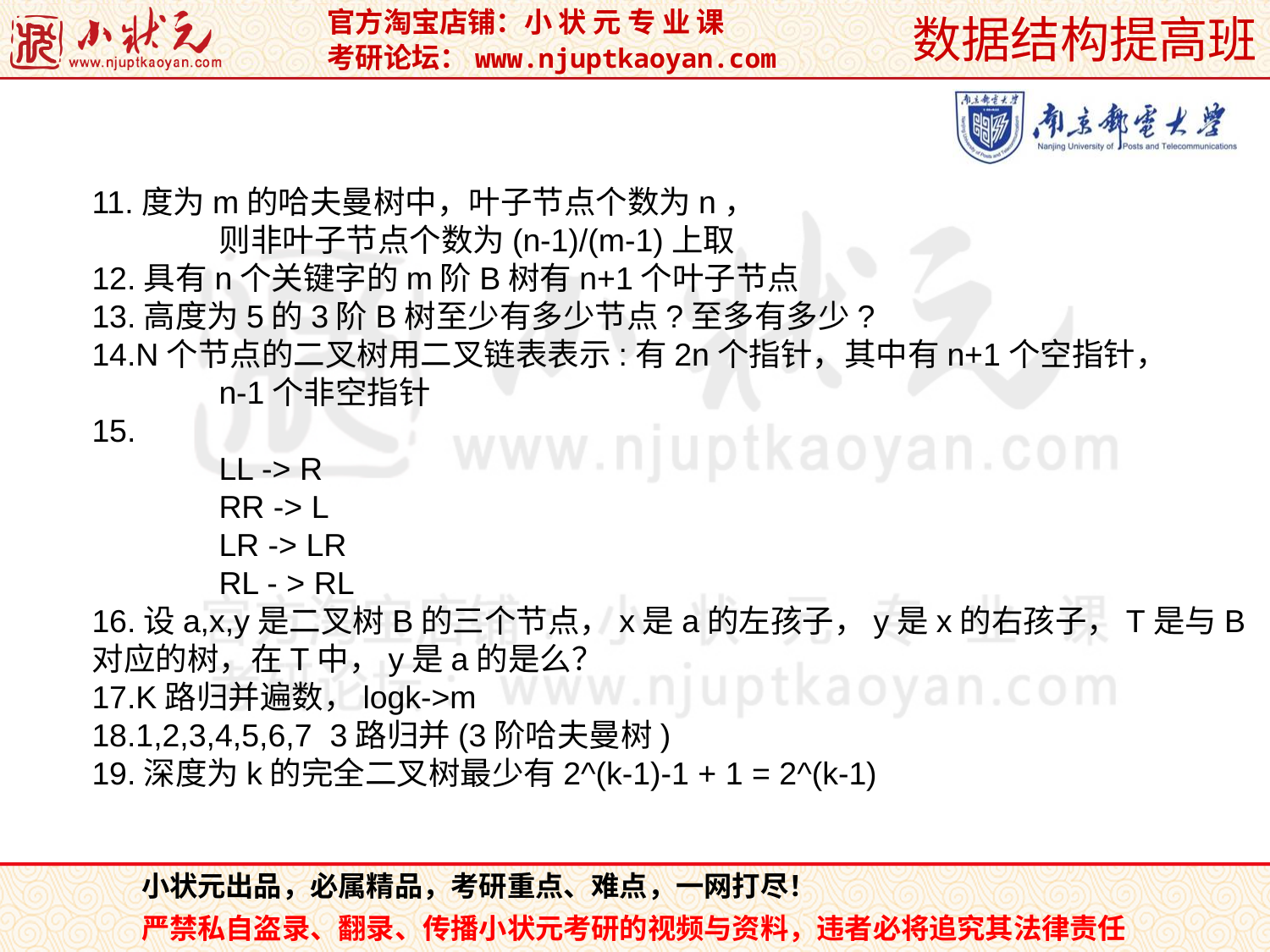

11.度为m的哈夫曼树中，叶子节点个数为n，
	则非叶子节点个数为(n-1)/(m-1)上取
12.具有n个关键字的m阶B树有n+1个叶子节点
13.高度为5的3阶B树至少有多少节点?至多有多少?
14.N个节点的二叉树用二叉链表表示:有2n个指针，其中有n+1个空指针，
	n-1个非空指针
15.
	LL -> R
	RR -> L
	LR -> LR
	RL - > RL
16.设a,x,y是二叉树B的三个节点，x是a的左孩子，y是x的右孩子，T是与B
对应的树，在T中，y是a的是么？
17.K路归并遍数，logk->m
18.1,2,3,4,5,6,7  3路归并(3阶哈夫曼树)
19.深度为k的完全二叉树最少有2^(k-1)-1 + 1 = 2^(k-1)